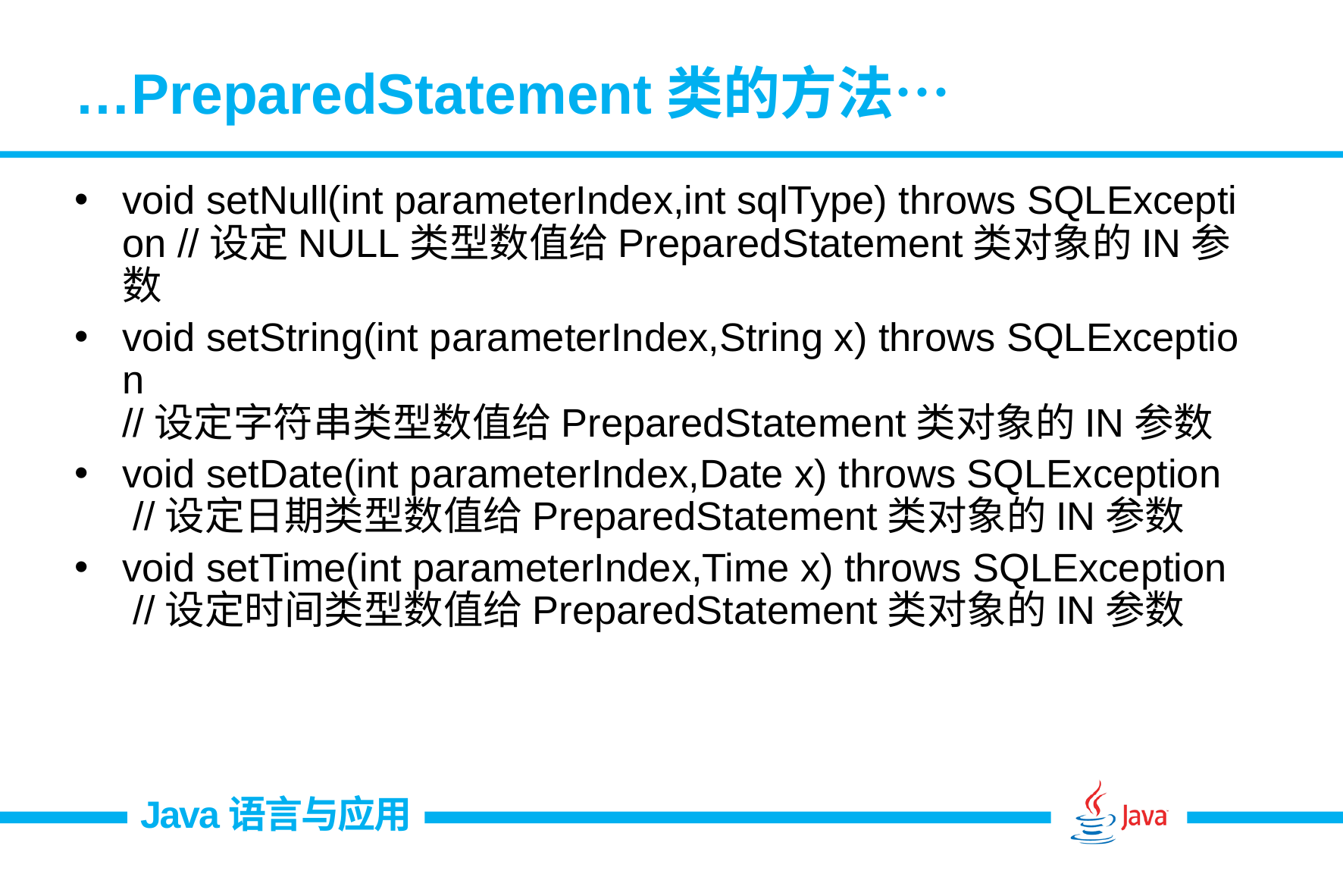

# …PreparedStatement类的方法…
void setNull(int parameterIndex,int sqlType) throws SQLException //设定NULL类型数值给PreparedStatement类对象的IN参数
void setString(int parameterIndex,String x) throws SQLException 
//设定字符串类型数值给PreparedStatement类对象的IN参数
void setDate(int parameterIndex,Date x) throws SQLException 
 //设定日期类型数值给PreparedStatement类对象的IN参数
void setTime(int parameterIndex,Time x) throws SQLException 
 //设定时间类型数值给PreparedStatement类对象的IN参数